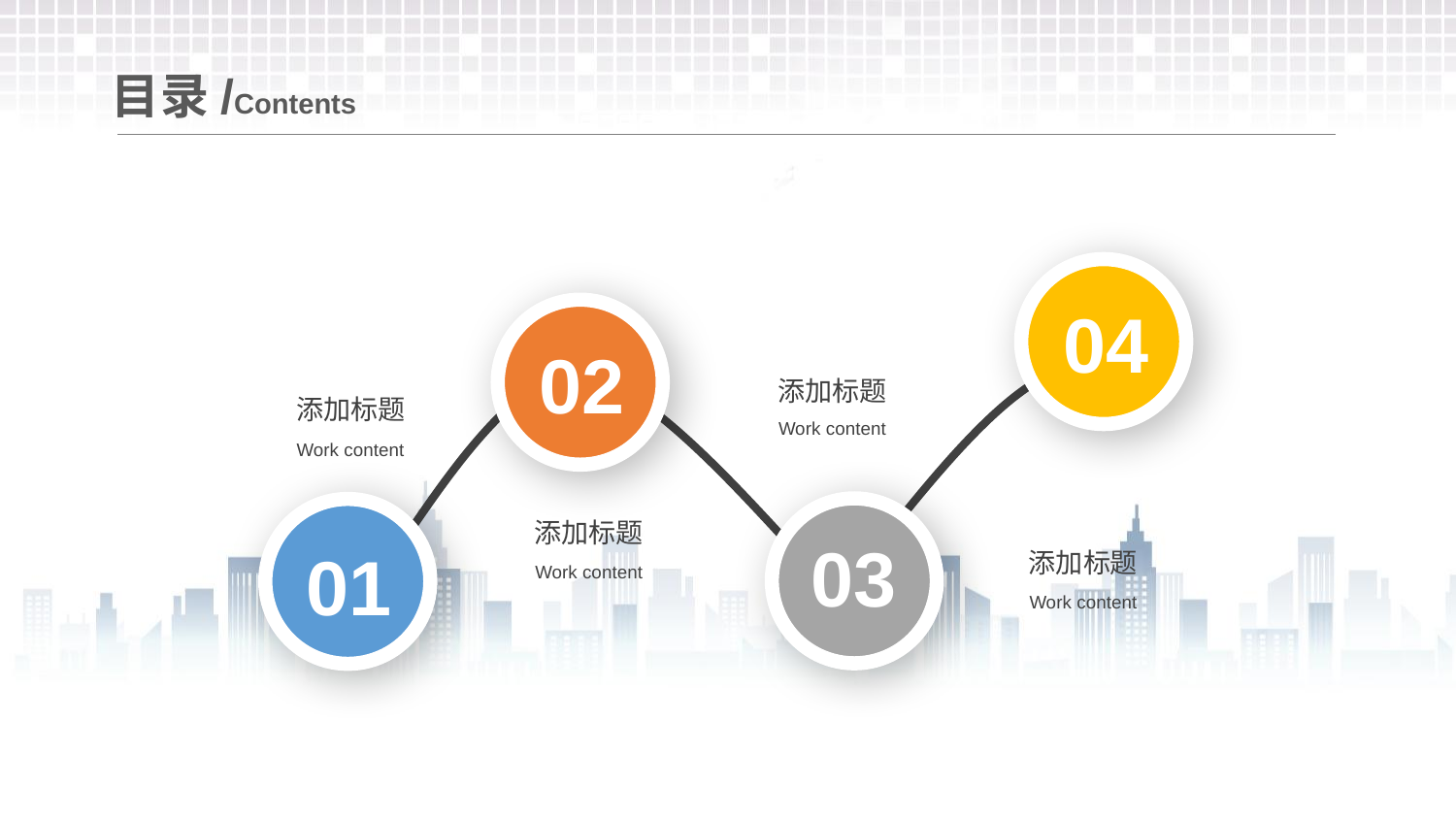

目录/Contents

04

02

添加标题
Work content
添加标题
Work content

03

01
添加标题
Work content
添加标题
Work content